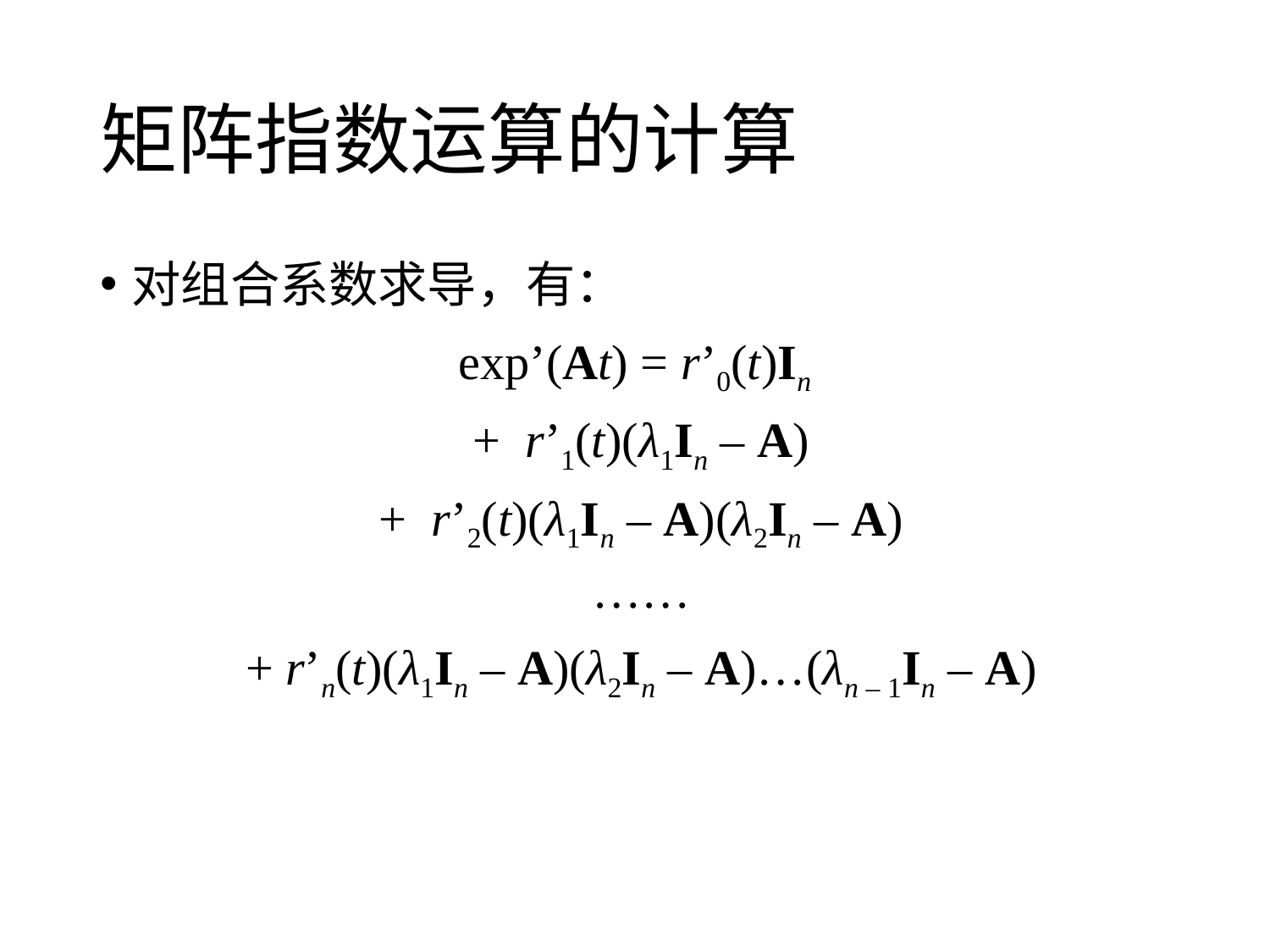

# 矩阵指数运算的计算
对组合系数求导，有：
exp’(At) = r’0(t)In
 +  r’1(t)(λ1In – A)
 +  r’2(t)(λ1In – A)(λ2In – A)
 ……
 + r’n(t)(λ1In – A)(λ2In – A)…(λn – 1In – A)